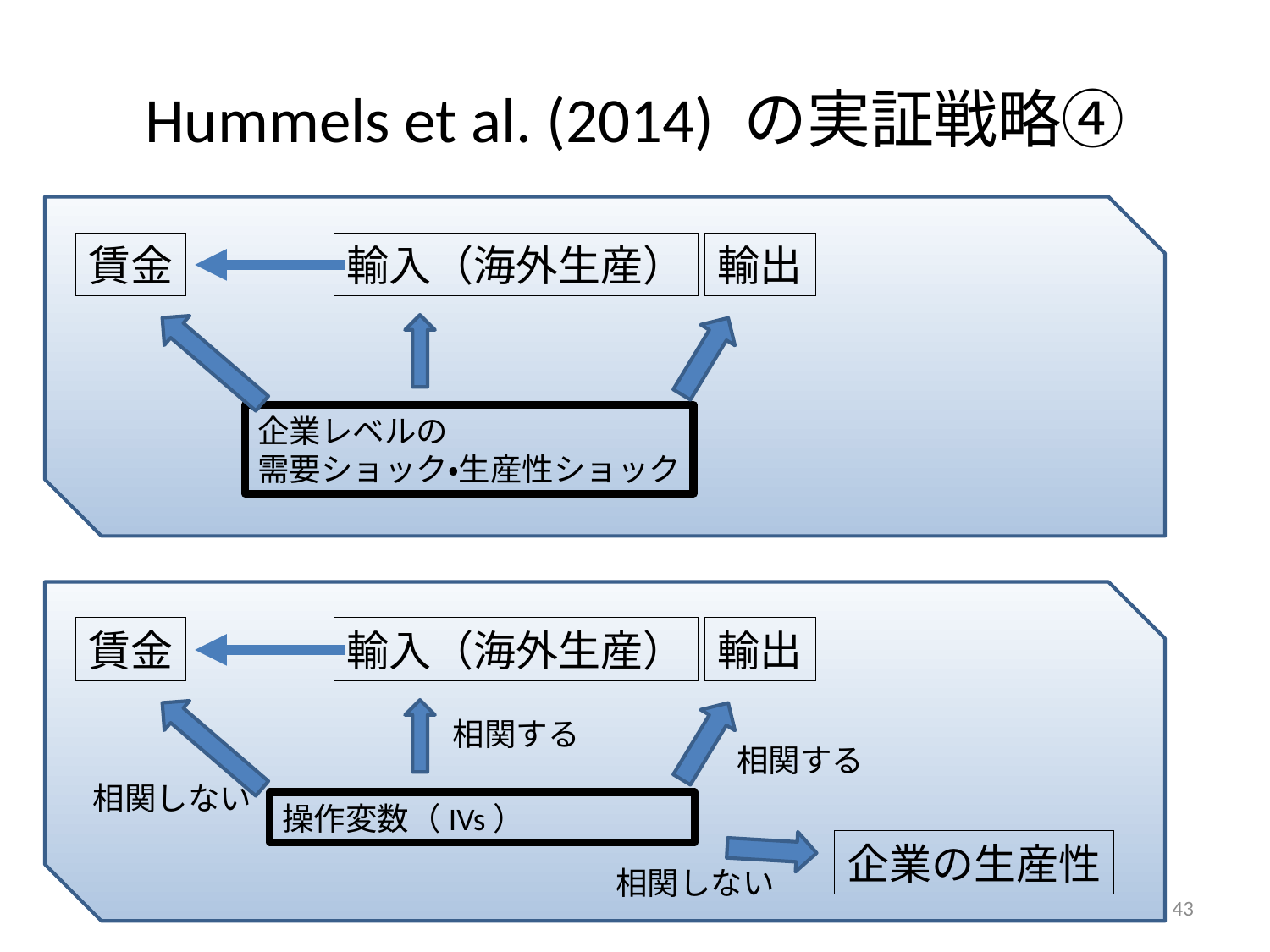

# Hummels et al. (2014) の実証戦略④

賃金
輸入（海外生産）
輸出

企業レベルの
需要ショック・生産性ショック

賃金
輸入（海外生産）
輸出

相関する
相関する
相関しない
操作変数（IVs）

企業の生産性
相関しない
43